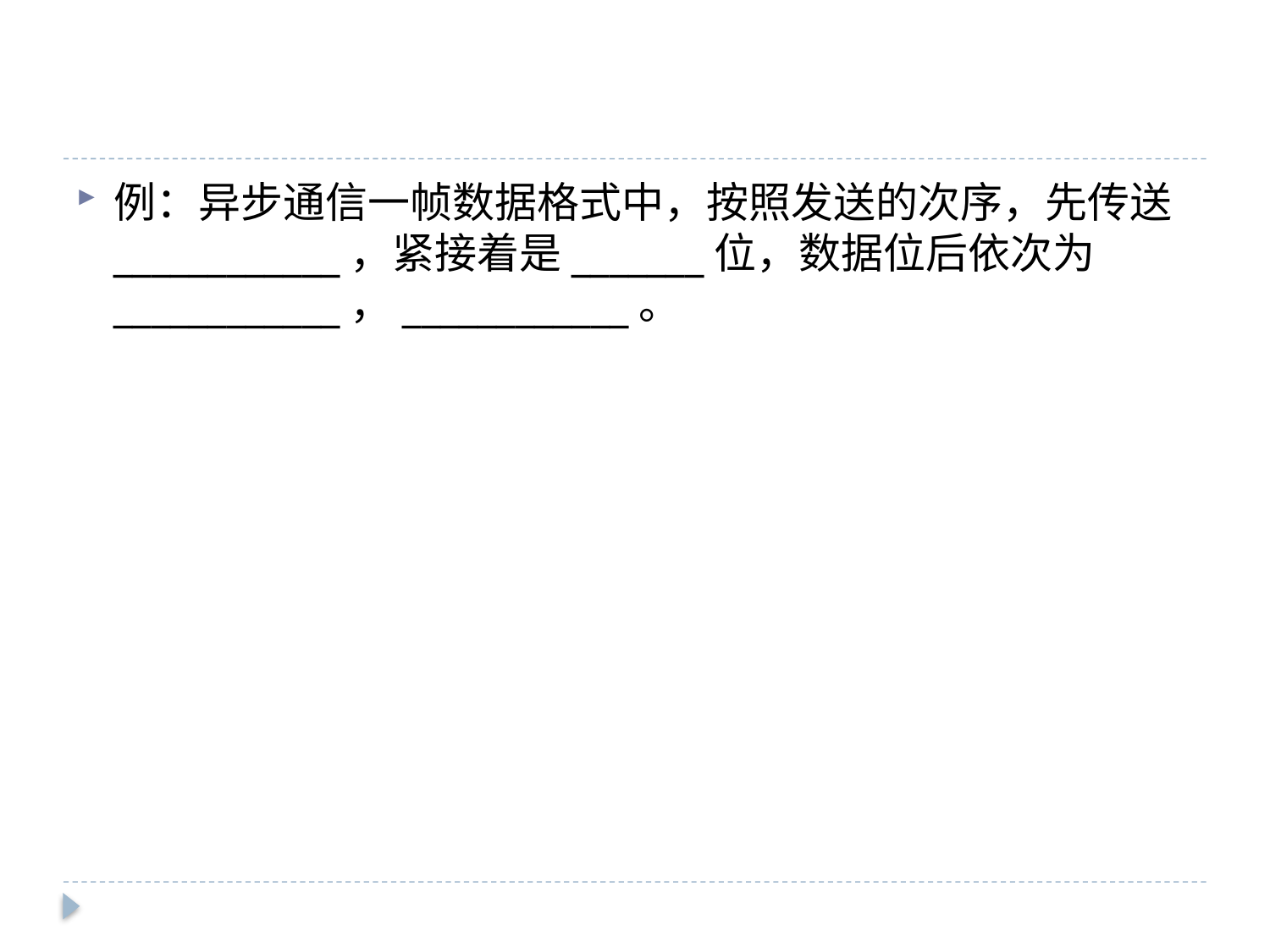

#
例：异步通信一帧数据格式中，按照发送的次序，先传送____________，紧接着是_______位，数据位后依次为____________，____________。